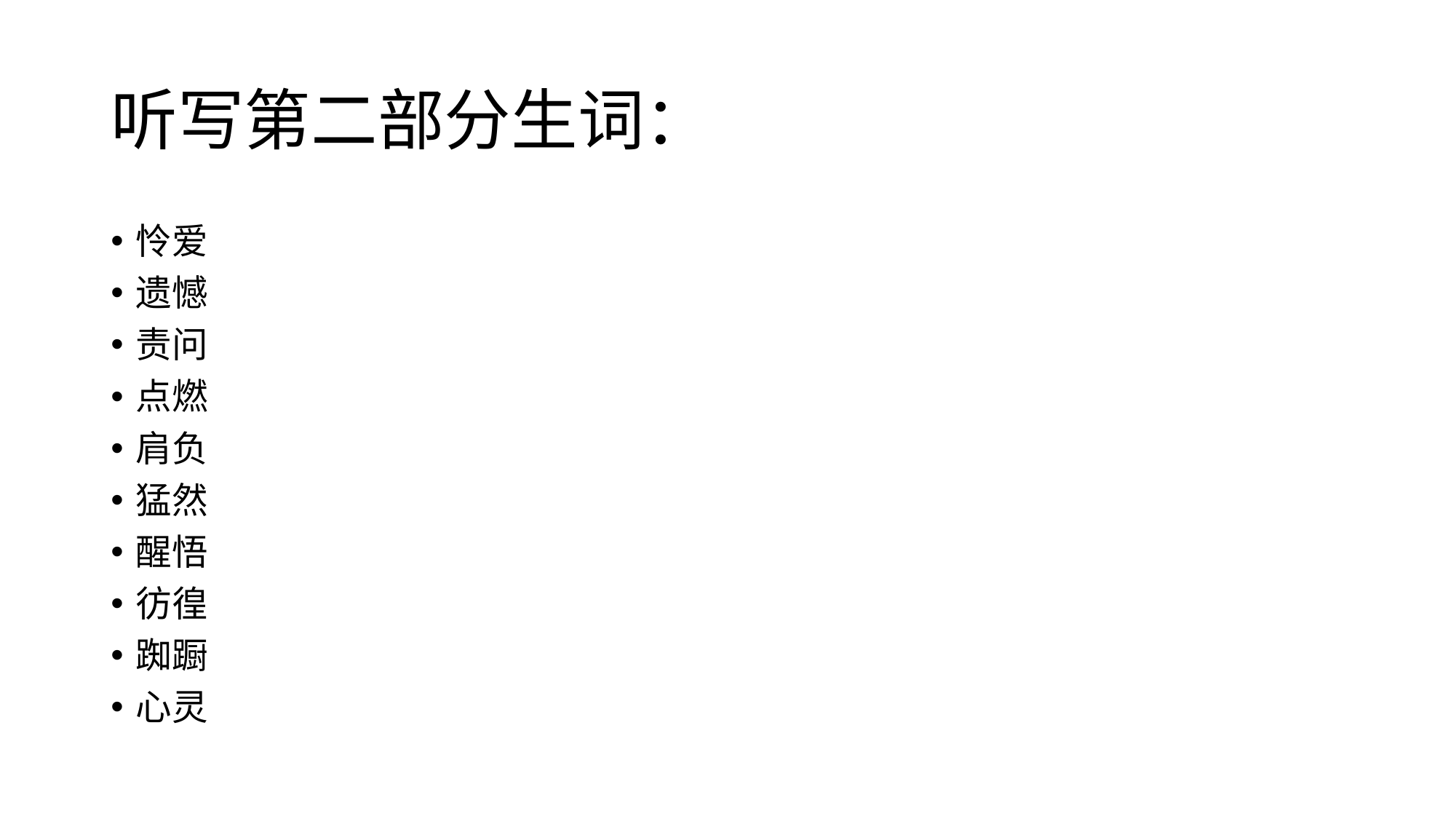

# 听写第二部分生词：
怜爱
遗憾
责问
点燃
肩负
猛然
醒悟
彷徨
踟蹰
心灵